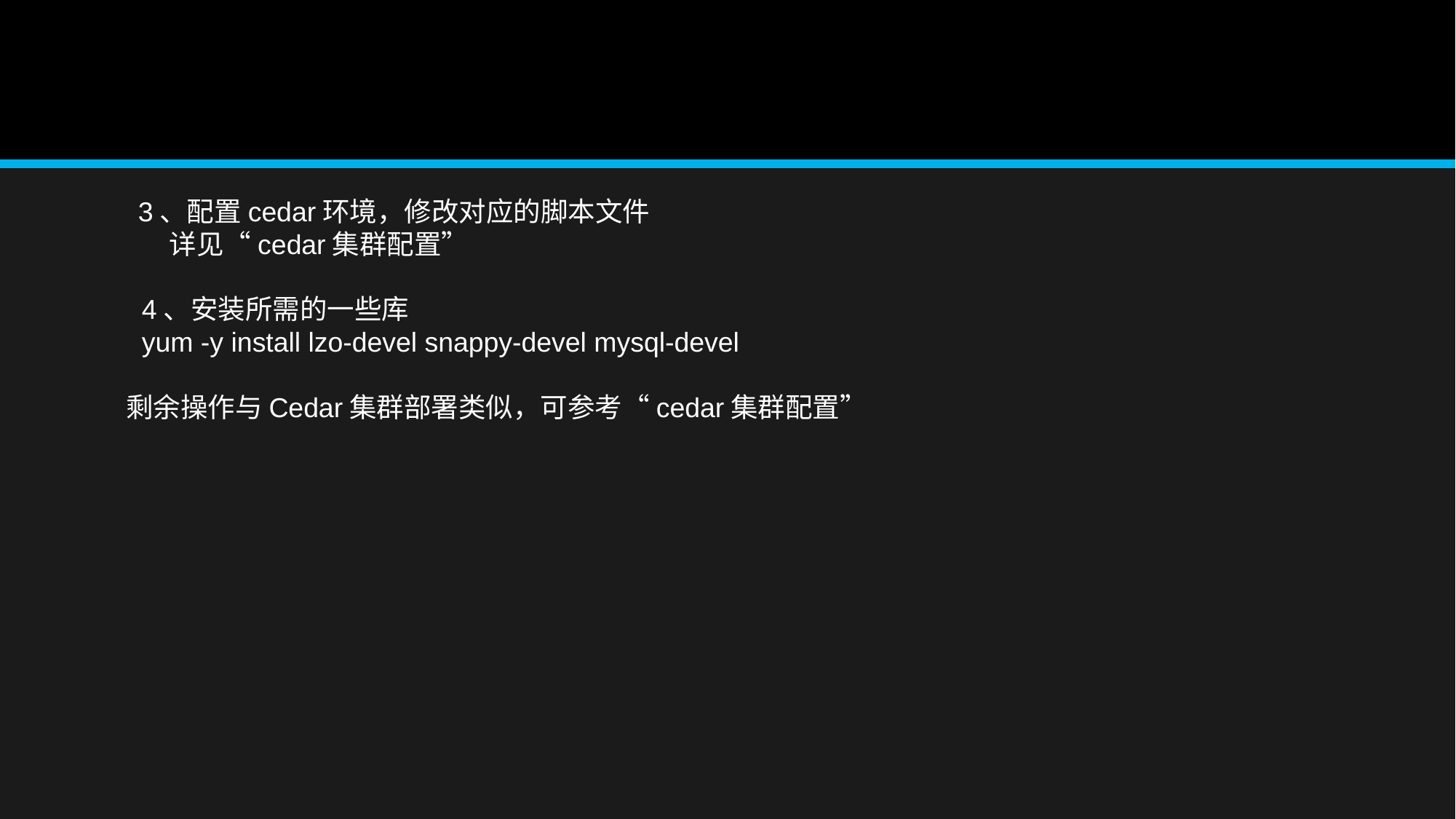

#
3、配置cedar环境，修改对应的脚本文件
    详见“cedar集群配置”
4、安装所需的一些库
yum -y install lzo-devel snappy-devel mysql-devel
剩余操作与Cedar集群部署类似，可参考“cedar集群配置”